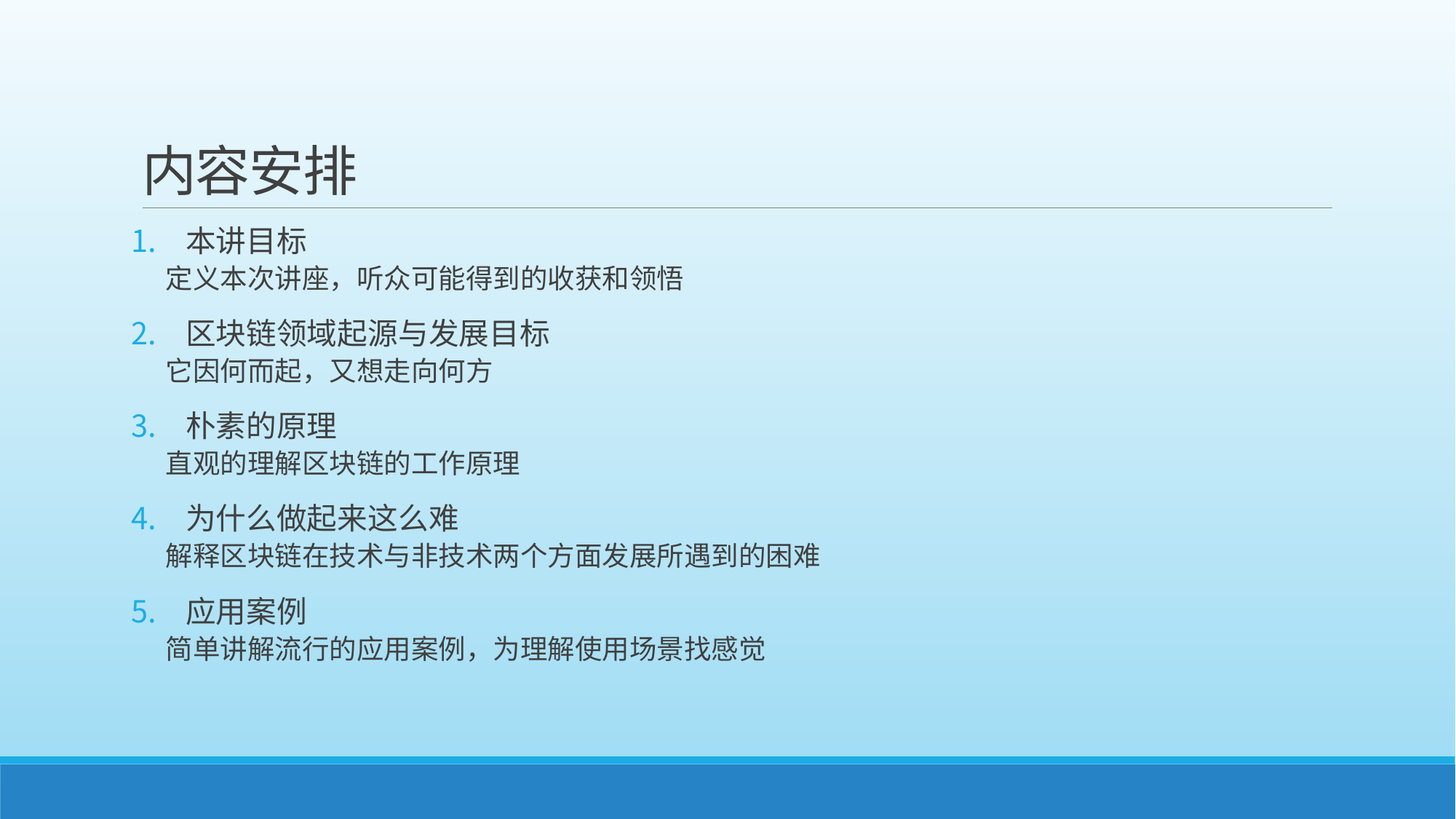

# 内容安排
本讲目标
定义本次讲座，听众可能得到的收获和领悟
区块链领域起源与发展目标
它因何而起，又想走向何方
朴素的原理
直观的理解区块链的工作原理
为什么做起来这么难
解释区块链在技术与非技术两个方面发展所遇到的困难
应用案例
简单讲解流行的应用案例，为理解使用场景找感觉